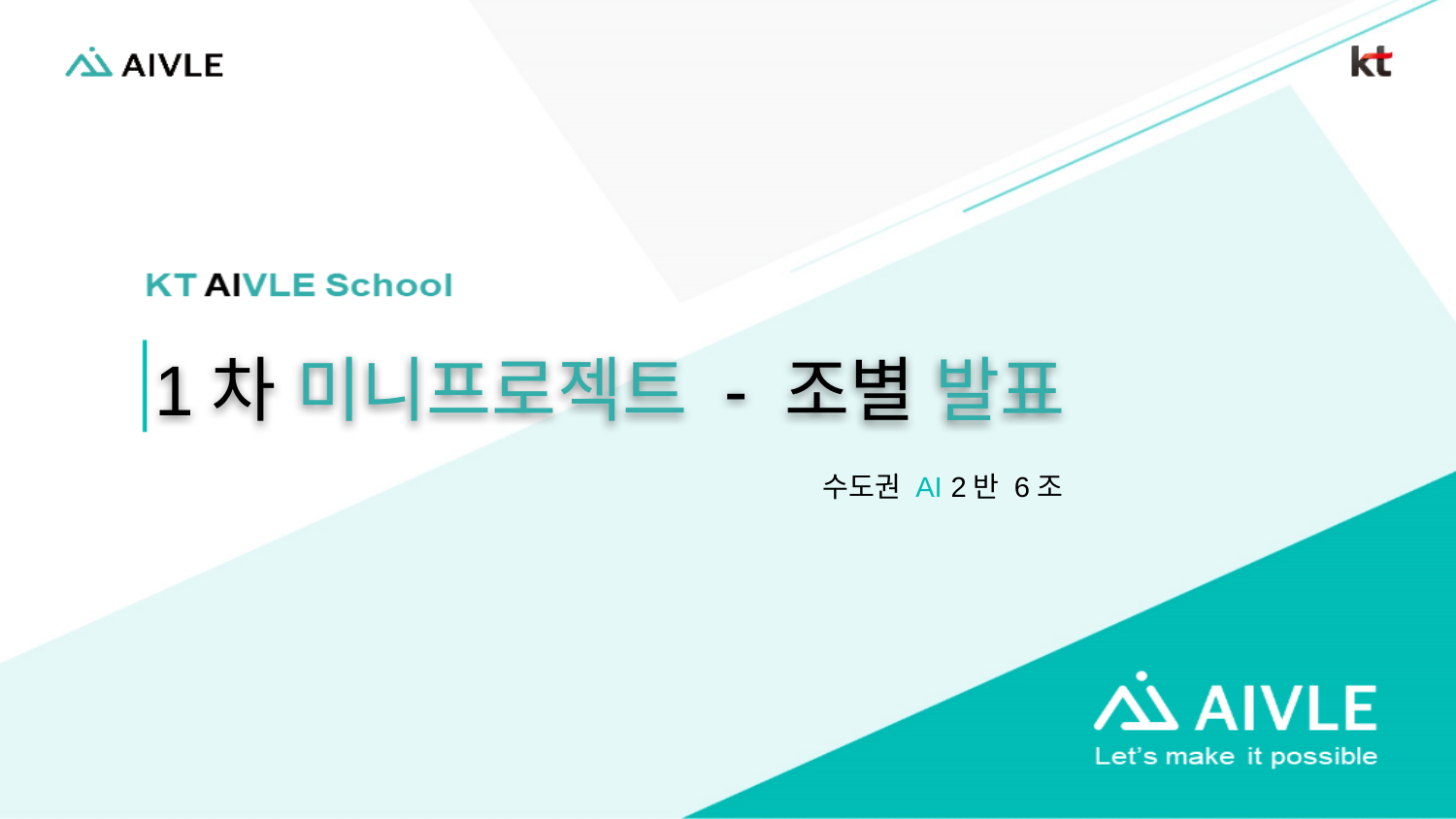

1차 미니프로젝트 - 조별 발표
수도권 AI 2반 6조